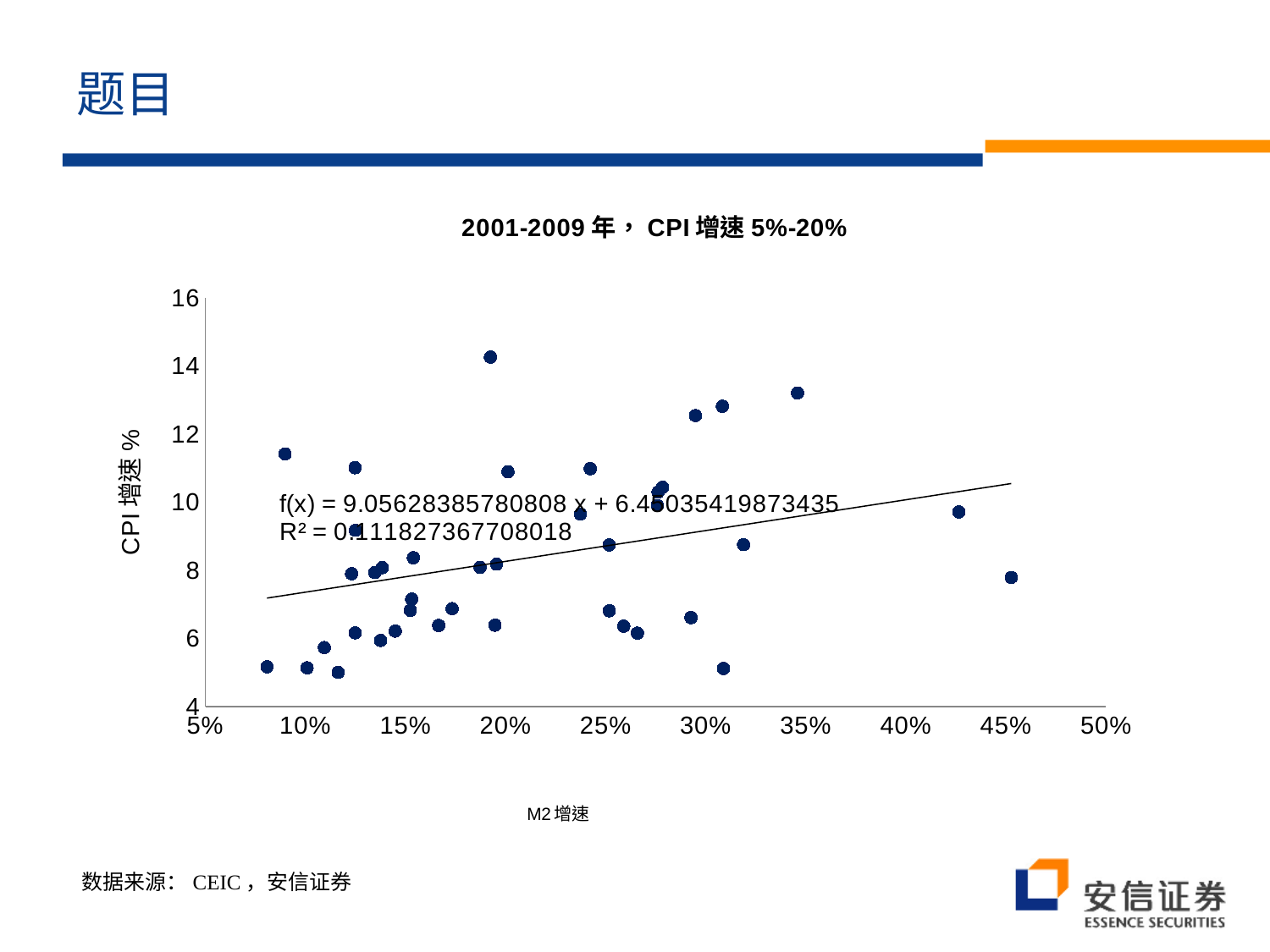

# 题目

### Chart: 2001-2009年，CPI增速5%-20%

| Category |  |
|---|---|
数据来源：CEIC，安信证券